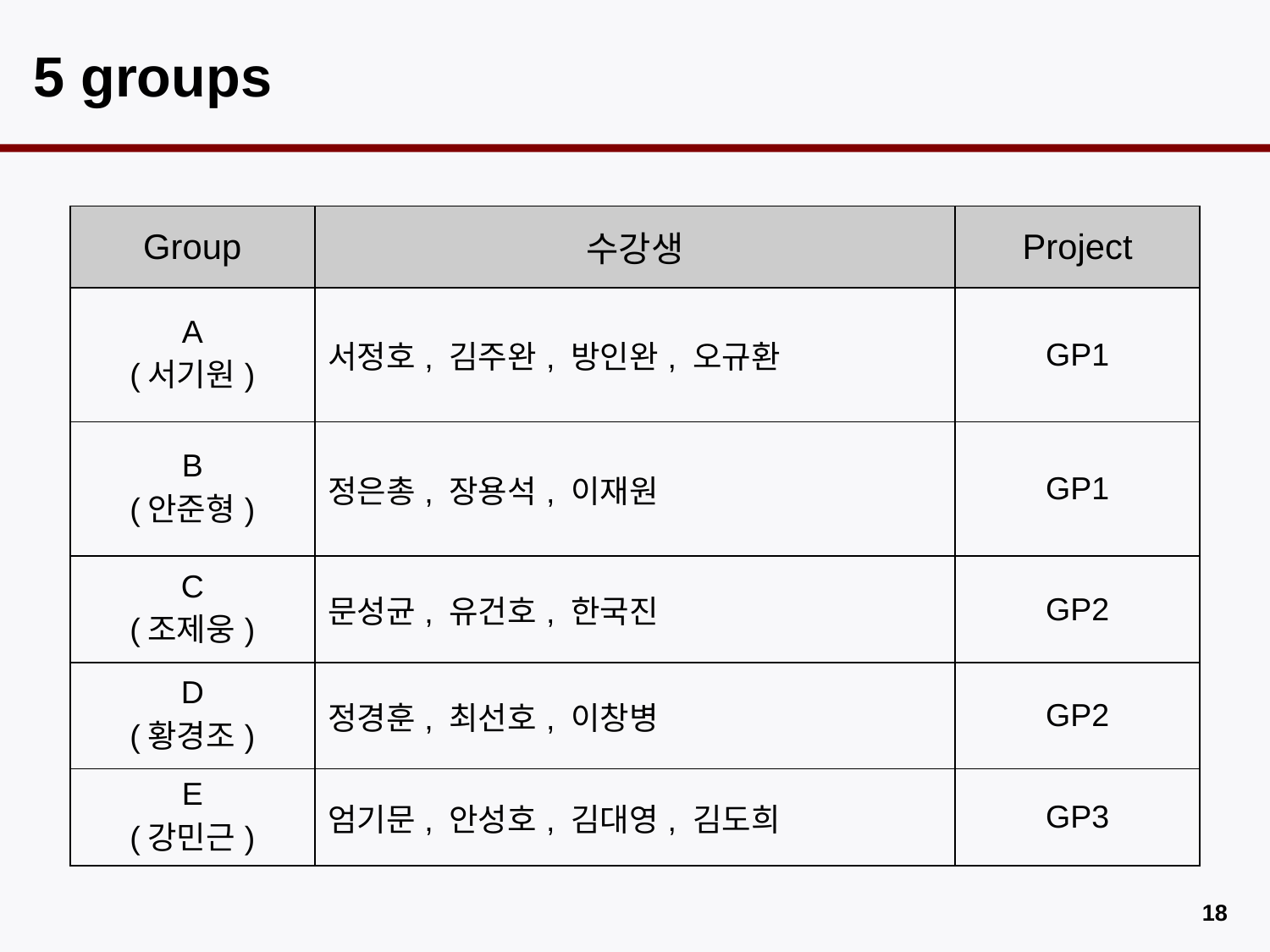

# 5 groups
| Group | 수강생 | Project |
| --- | --- | --- |
| A (서기원) | 서정호, 김주완, 방인완, 오규환 | GP1 |
| B (안준형) | 정은총, 장용석, 이재원 | GP1 |
| C (조제웅) | 문성균, 유건호, 한국진 | GP2 |
| D (황경조) | 정경훈, 최선호, 이창병 | GP2 |
| E (강민근) | 엄기문, 안성호, 김대영, 김도희 | GP3 |
18